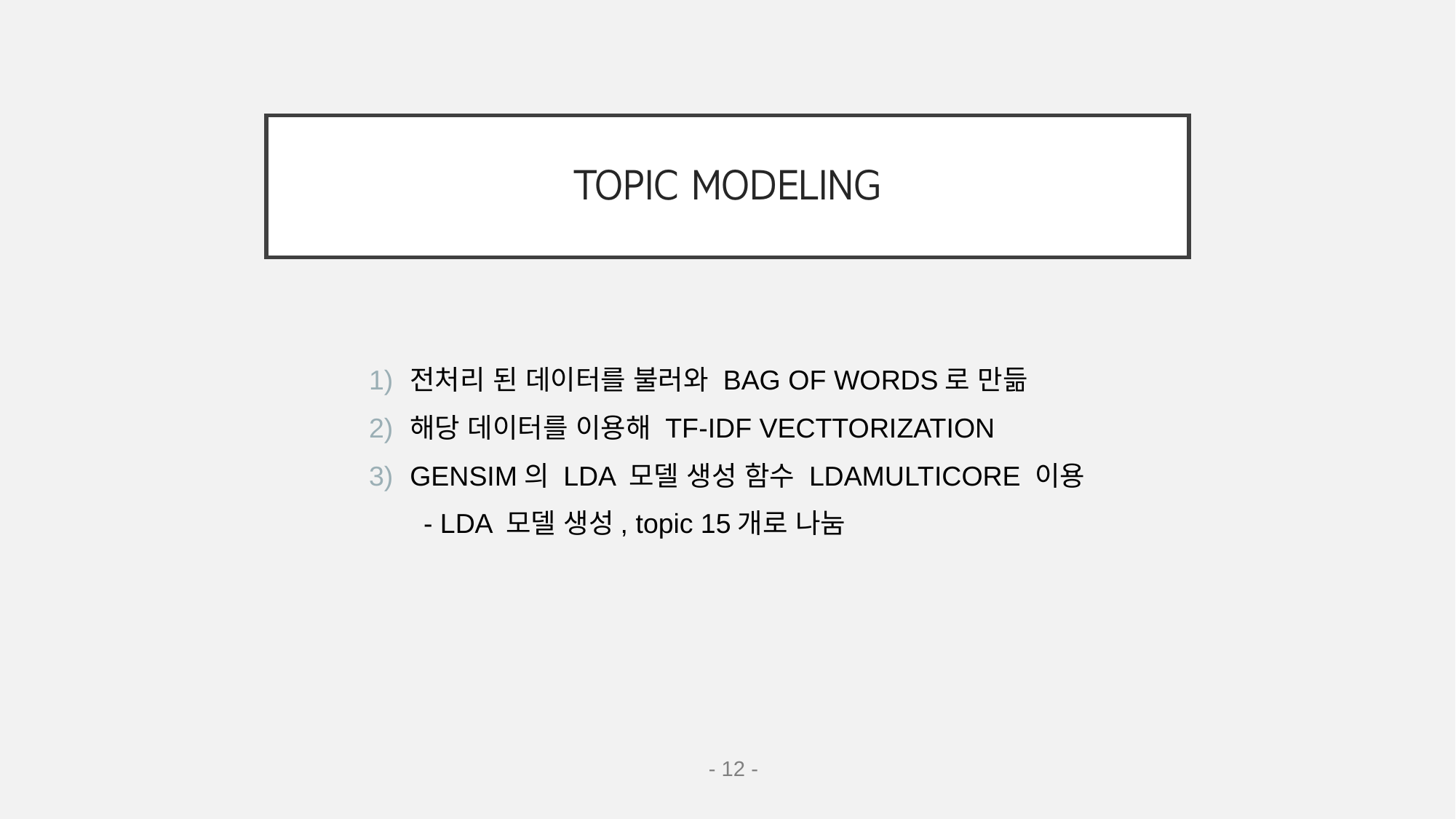

# TOPIC MODELING
전처리 된 데이터를 불러와 BAG OF WORDS로 만듦
해당 데이터를 이용해 TF-IDF VECTTORIZATION
GENSIM의 LDA 모델 생성 함수 LDAMULTICORE 이용
- LDA 모델 생성, topic 15개로 나눔
- 12 -